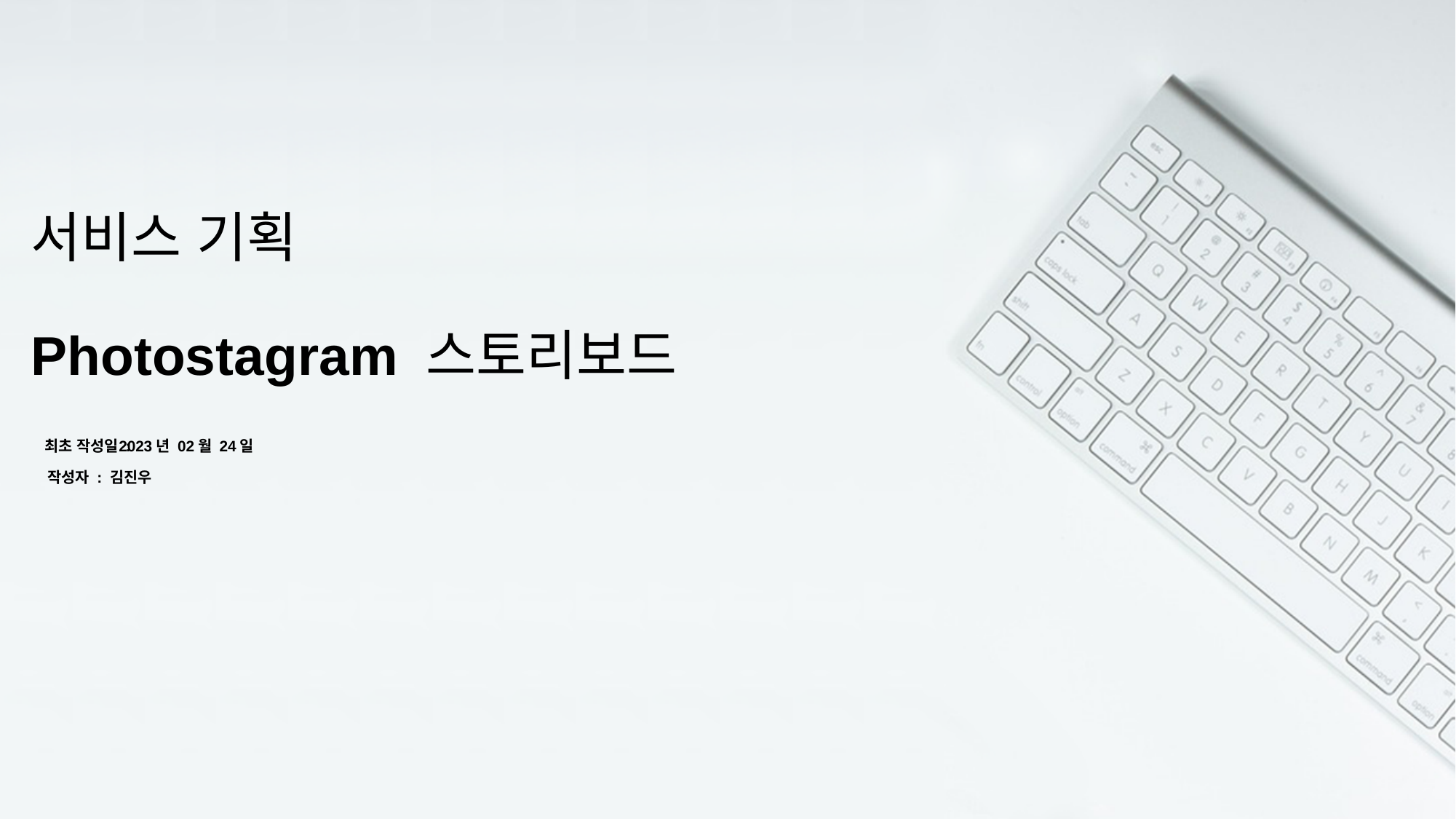

# 서비스 기획 Photostagram 스토리보드
                 2023년 02월 24일
작성자 : 김진우